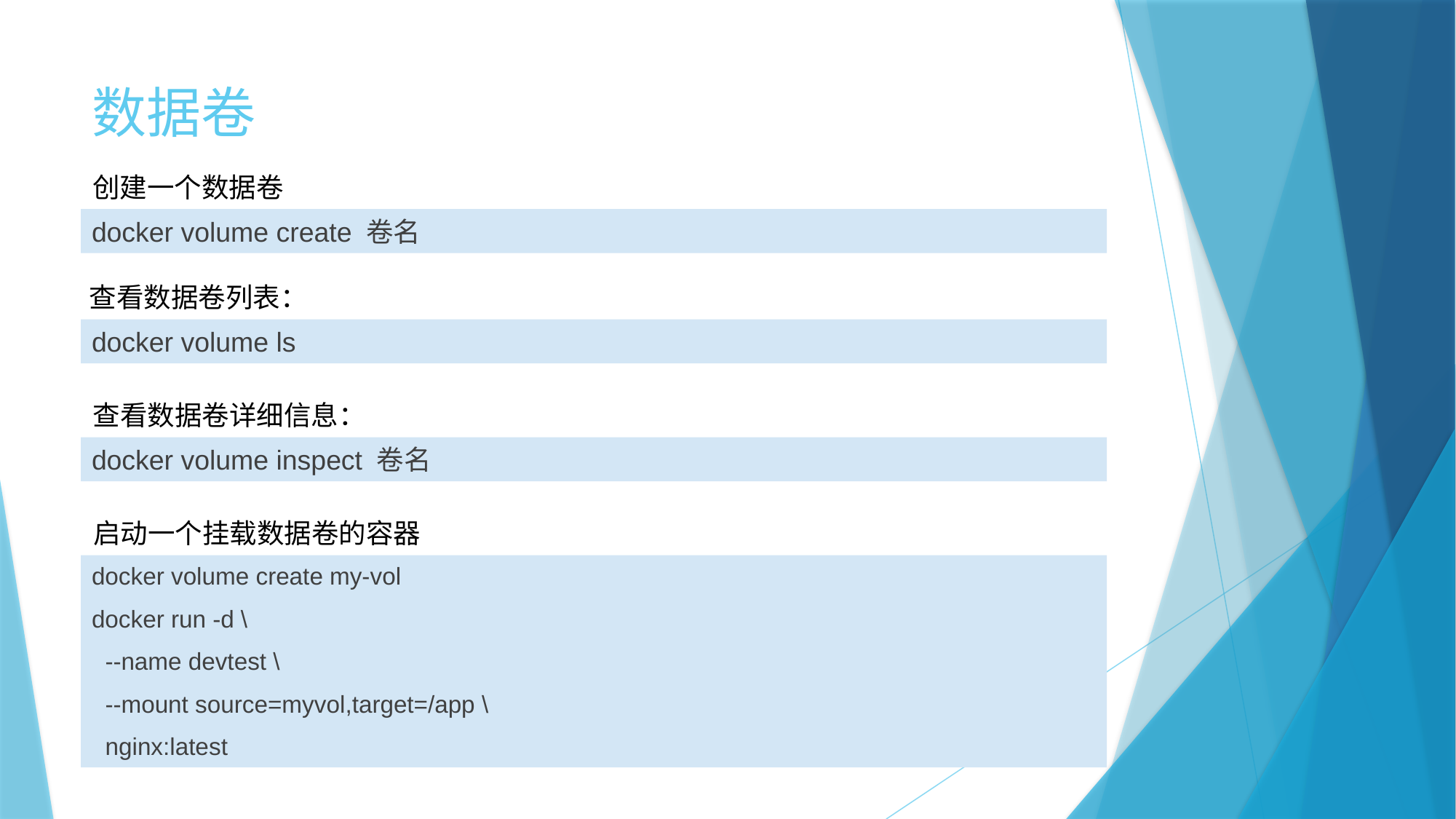

# 数据卷
创建一个数据卷
docker volume create 卷名
查看数据卷列表：
docker volume ls
查看数据卷详细信息：
docker volume inspect 卷名
启动一个挂载数据卷的容器
docker volume create my-vol
docker run -d \
  --name devtest \
  --mount source=myvol,target=/app \
  nginx:latest